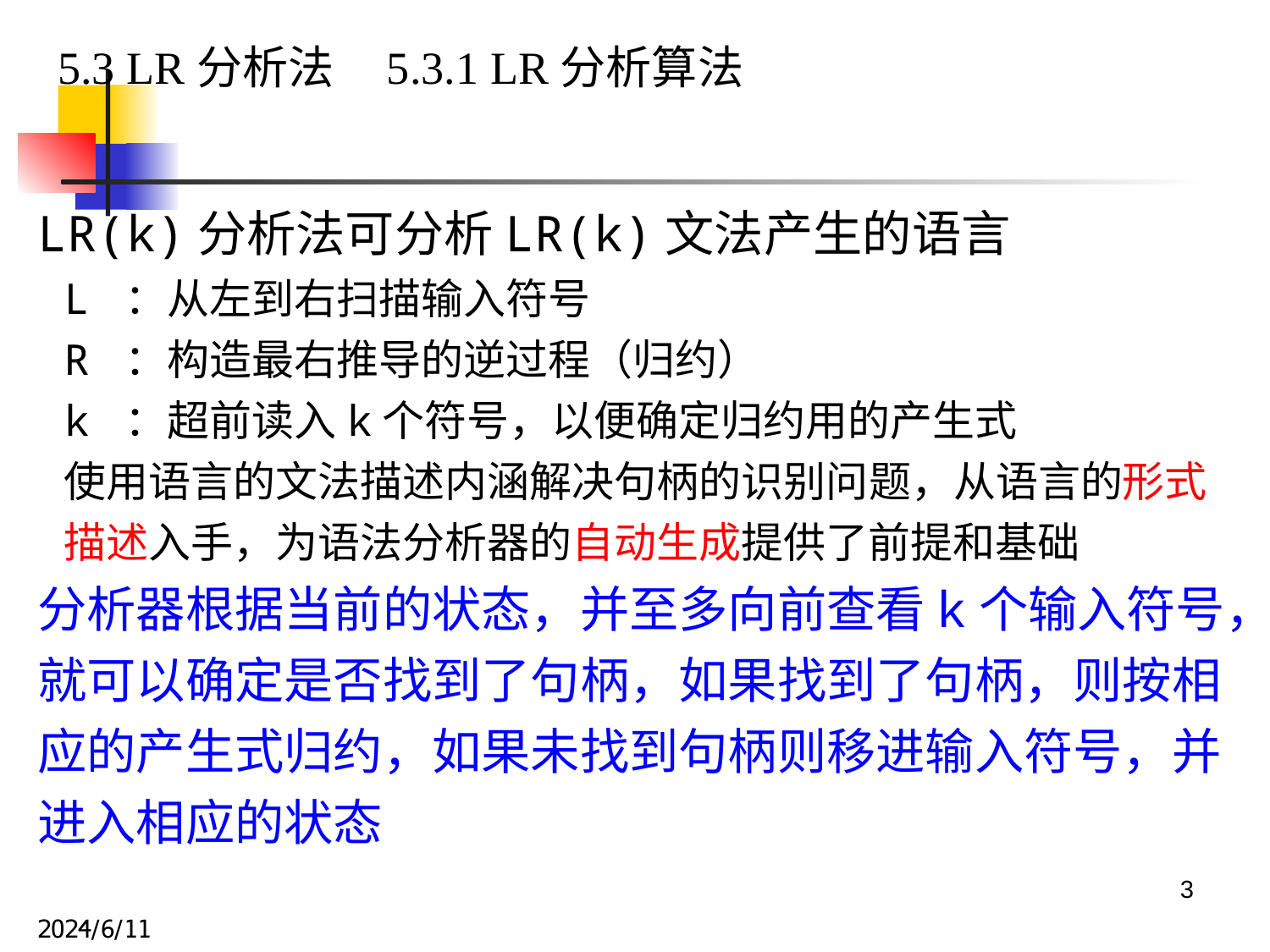

5.3 LR分析法    5.3.1 LR分析算法
LR(k)分析法可分析LR(k)文法产生的语言
L ：从左到右扫描输入符号
R ：构造最右推导的逆过程（归约）
k ：超前读入k个符号，以便确定归约用的产生式
使用语言的文法描述内涵解决句柄的识别问题，从语言的形式描述入手，为语法分析器的自动生成提供了前提和基础
分析器根据当前的状态，并至多向前查看k个输入符号，就可以确定是否找到了句柄，如果找到了句柄，则按相应的产生式归约，如果未找到句柄则移进输入符号，并进入相应的状态
3
2024/6/11